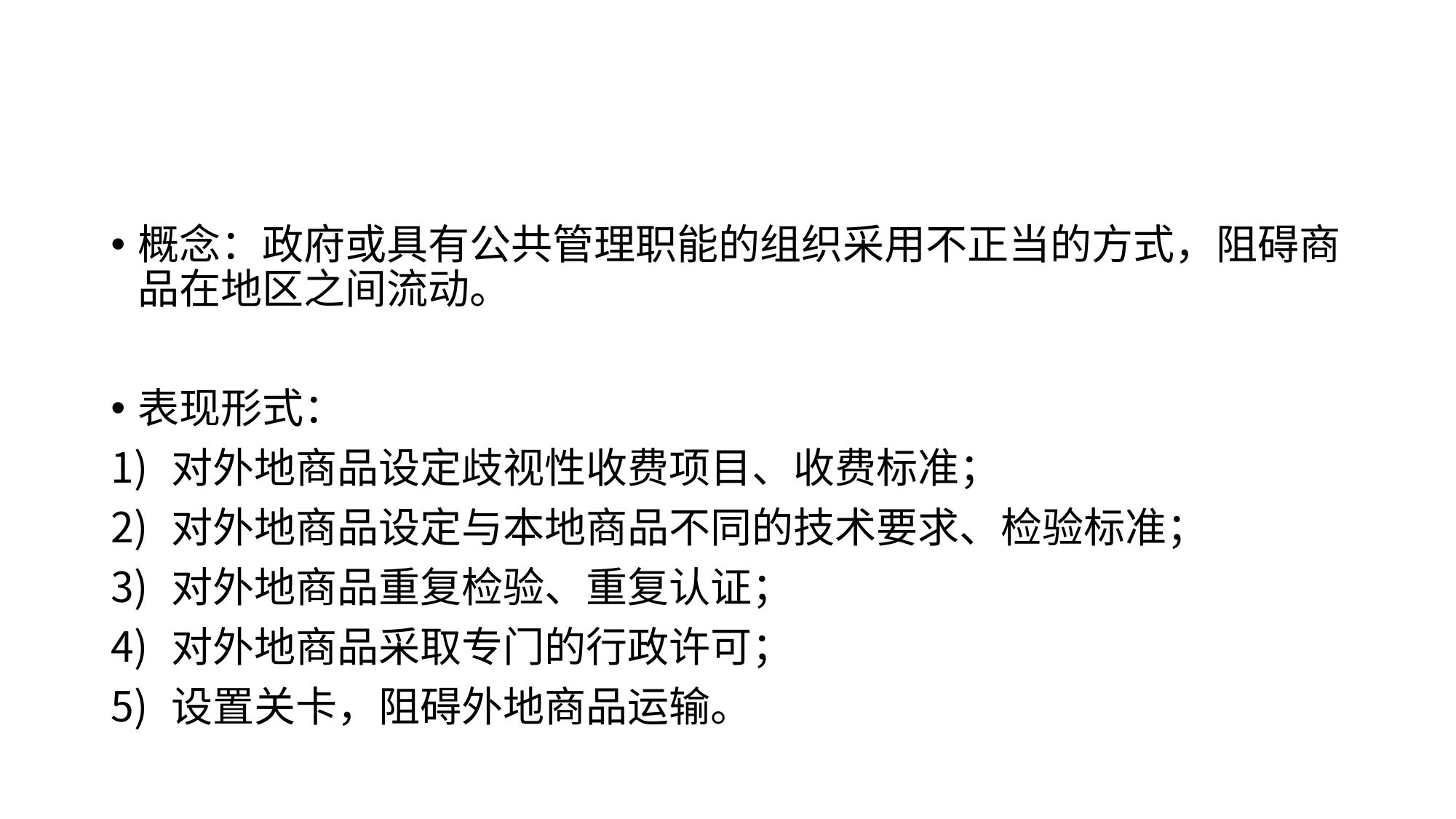

#
概念：政府或具有公共管理职能的组织采用不正当的方式，阻碍商品在地区之间流动。

表现形式：
对外地商品设定歧视性收费项目、收费标准；
对外地商品设定与本地商品不同的技术要求、检验标准；
对外地商品重复检验、重复认证；
对外地商品采取专门的行政许可；
设置关卡，阻碍外地商品运输。